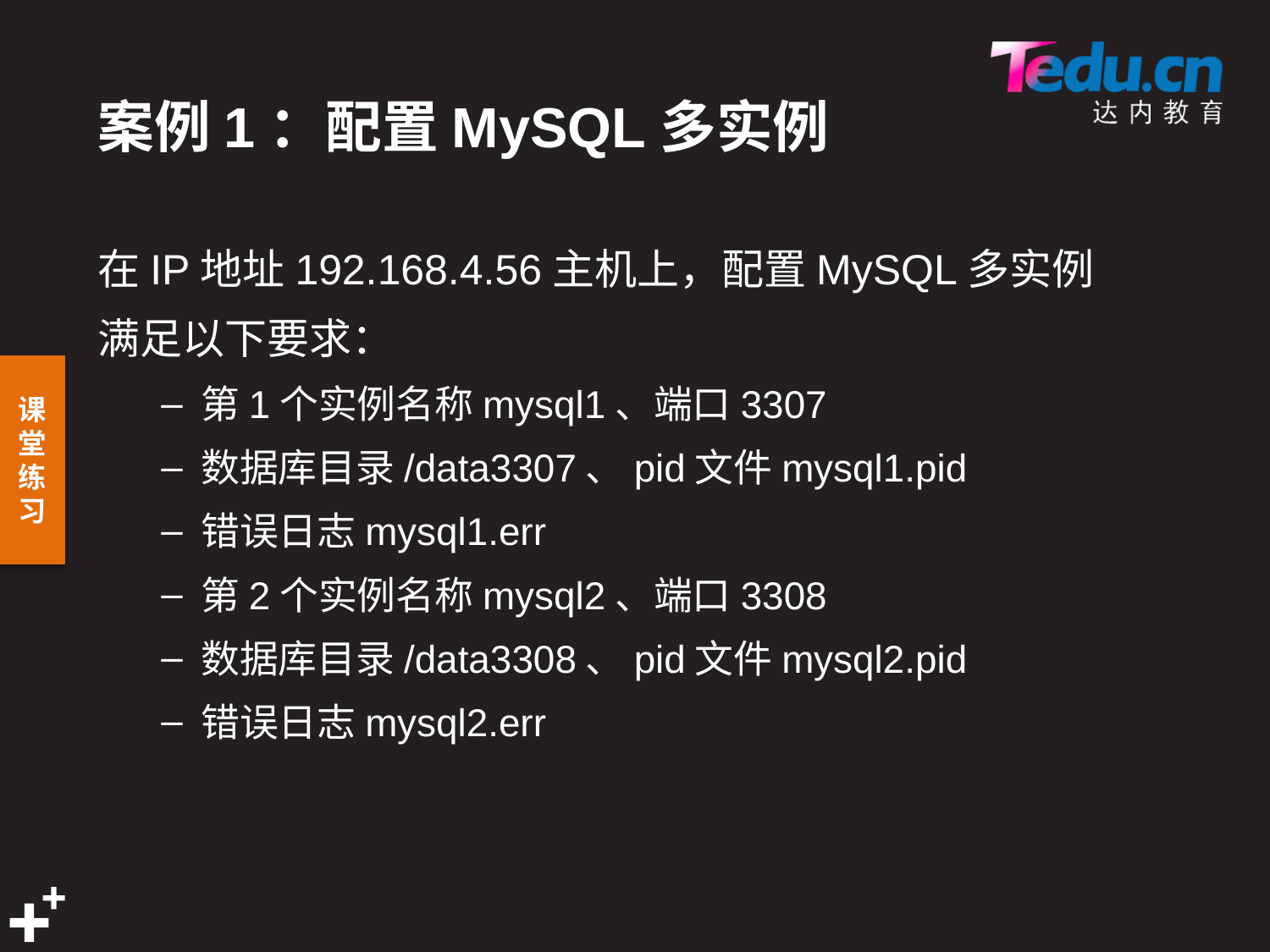

# 案例1：配置MySQL多实例
在IP地址192.168.4.56主机上，配置MySQL多实例
满足以下要求：
第1个实例名称mysql1、端口3307
数据库目录/data3307、pid文件mysql1.pid
错误日志mysql1.err
第2个实例名称mysql2、端口3308
数据库目录/data3308、pid文件mysql2.pid
错误日志mysql2.err